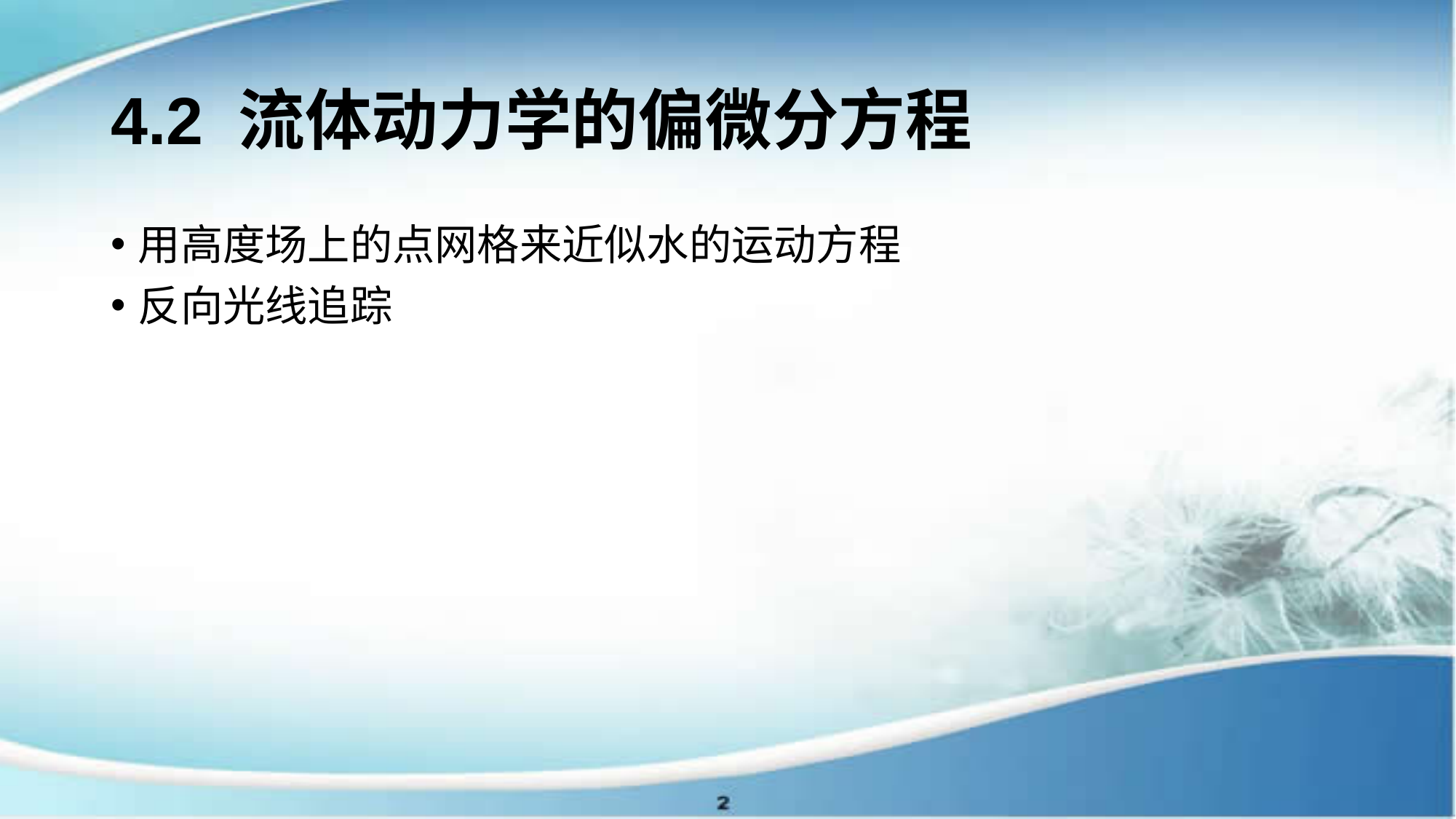

# 4.2 流体动力学的偏微分方程
用高度场上的点网格来近似水的运动方程
反向光线追踪